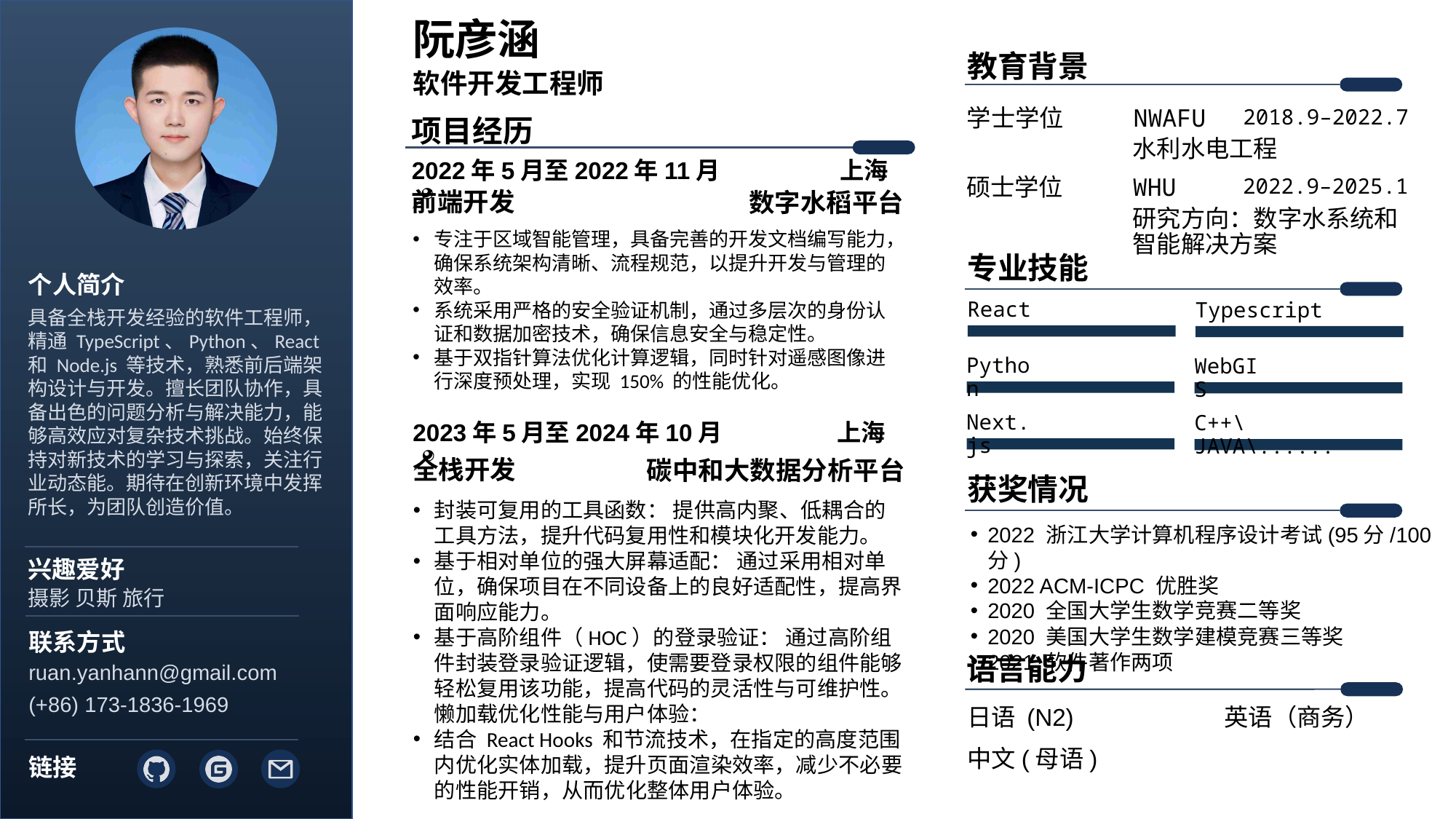

阮彦涵
教育背景
软件开发工程师
学士学位
NWAFU
2018.9–2022.7
项目经历
水利水电工程
2022年5月至2022年11月                      上海📍

WHU
2022.9–2025.1
硕士学位
前端开发
数字水稻平台
研究方向：数字水系统和智能解决方案
专注于区域智能管理，具备完善的开发文档编写能力，确保系统架构清晰、流程规范，以提升开发与管理的效率。
系统采用严格的安全验证机制，通过多层次的身份认证和数据加密技术，确保信息安全与稳定性。
基于双指针算法优化计算逻辑，同时针对遥感图像进行深度预处理，实现 150% 的性能优化。
专业技能
个人简介
React
Typescript
具备全栈开发经验的软件工程师，精通 TypeScript、Python、React 和 Node.js 等技术，熟悉前后端架构设计与开发。擅长团队协作，具备出色的问题分析与解决能力，能够高效应对复杂技术挑战。始终保持对新技术的学习与探索，关注行业动态能。期待在创新环境中发挥所长，为团队创造价值。
Python
WebGIS
Next.js
C++\JAVA\......
2023年5月至2024年10月                     上海📍

全栈开发
碳中和大数据分析平台
获奖情况
封装可复用的工具函数： 提供高内聚、低耦合的工具方法，提升代码复用性和模块化开发能力。
基于相对单位的强大屏幕适配： 通过采用相对单位，确保项目在不同设备上的良好适配性，提高界面响应能力。
基于高阶组件（HOC）的登录验证： 通过高阶组件封装登录验证逻辑，使需要登录权限的组件能够轻松复用该功能，提高代码的灵活性与可维护性。懒加载优化性能与用户体验：
结合 React Hooks 和节流技术，在指定的高度范围内优化实体加载，提升页面渲染效率，减少不必要的性能开销，从而优化整体用户体验。
2022 浙江大学计算机程序设计考试(95分/100分)
2022 ACM-ICPC 优胜奖
2020 全国大学生数学竞赛二等奖
2020 美国大学生数学建模竞赛三等奖
2021 软件著作两项
兴趣爱好
摄影 贝斯 旅行
联系方式
语言能力
ruan.yanhann@gmail.com
(+86) 173-1836-1969

日语 (N2)

英语（商务）
中文(母语)
链接